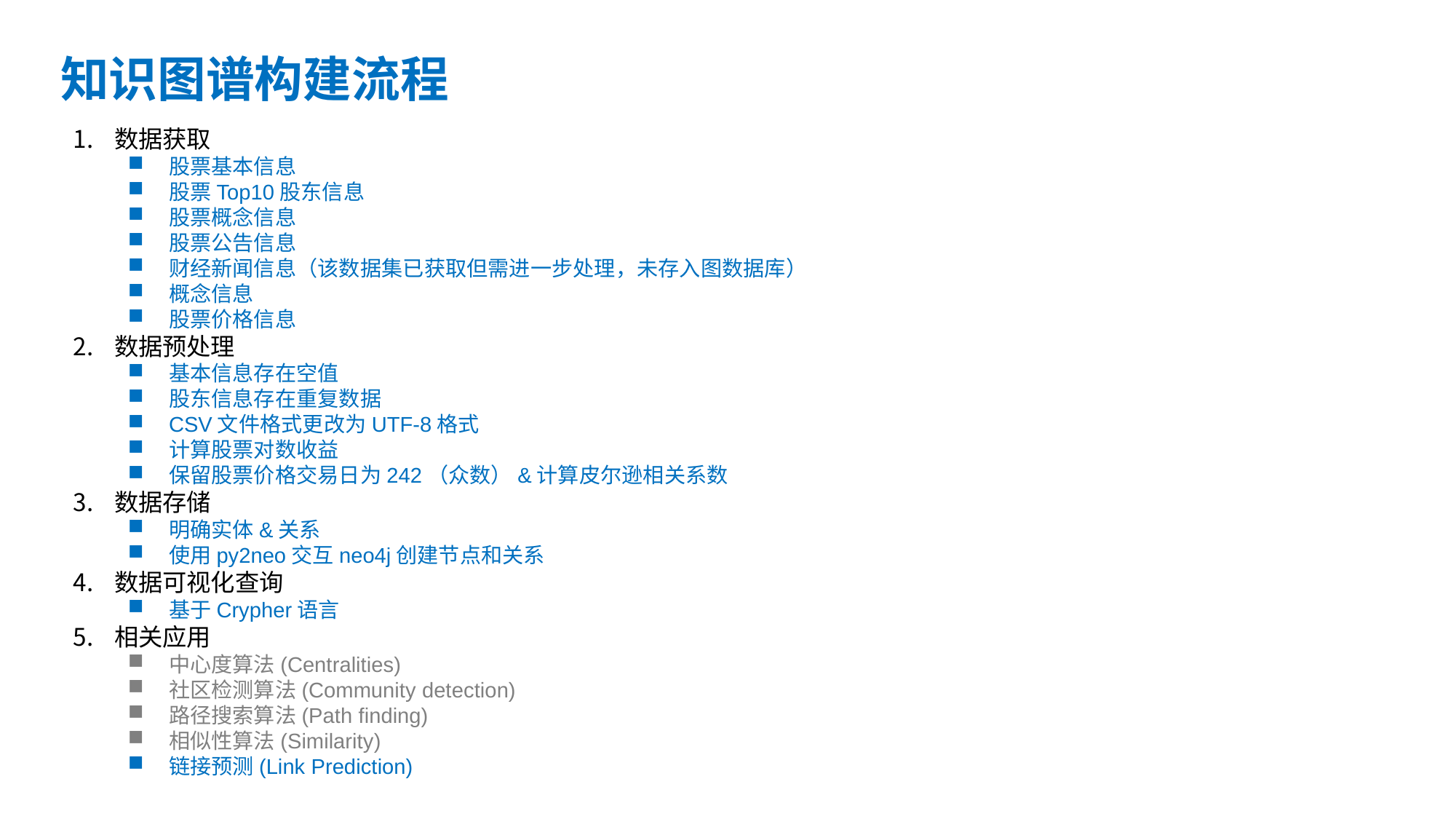

# 知识图谱构建流程
数据获取
股票基本信息
股票Top10股东信息
股票概念信息
股票公告信息
财经新闻信息（该数据集已获取但需进一步处理，未存入图数据库）
概念信息
股票价格信息
数据预处理
基本信息存在空值
股东信息存在重复数据
CSV文件格式更改为UTF-8格式
计算股票对数收益
保留股票价格交易日为242（众数）&计算皮尔逊相关系数
数据存储
明确实体&关系
使用py2neo交互neo4j创建节点和关系
数据可视化查询
基于Crypher语言
相关应用
中心度算法(Centralities)
社区检测算法(Community detection)
路径搜索算法(Path finding)
相似性算法(Similarity)
链接预测(Link Prediction)